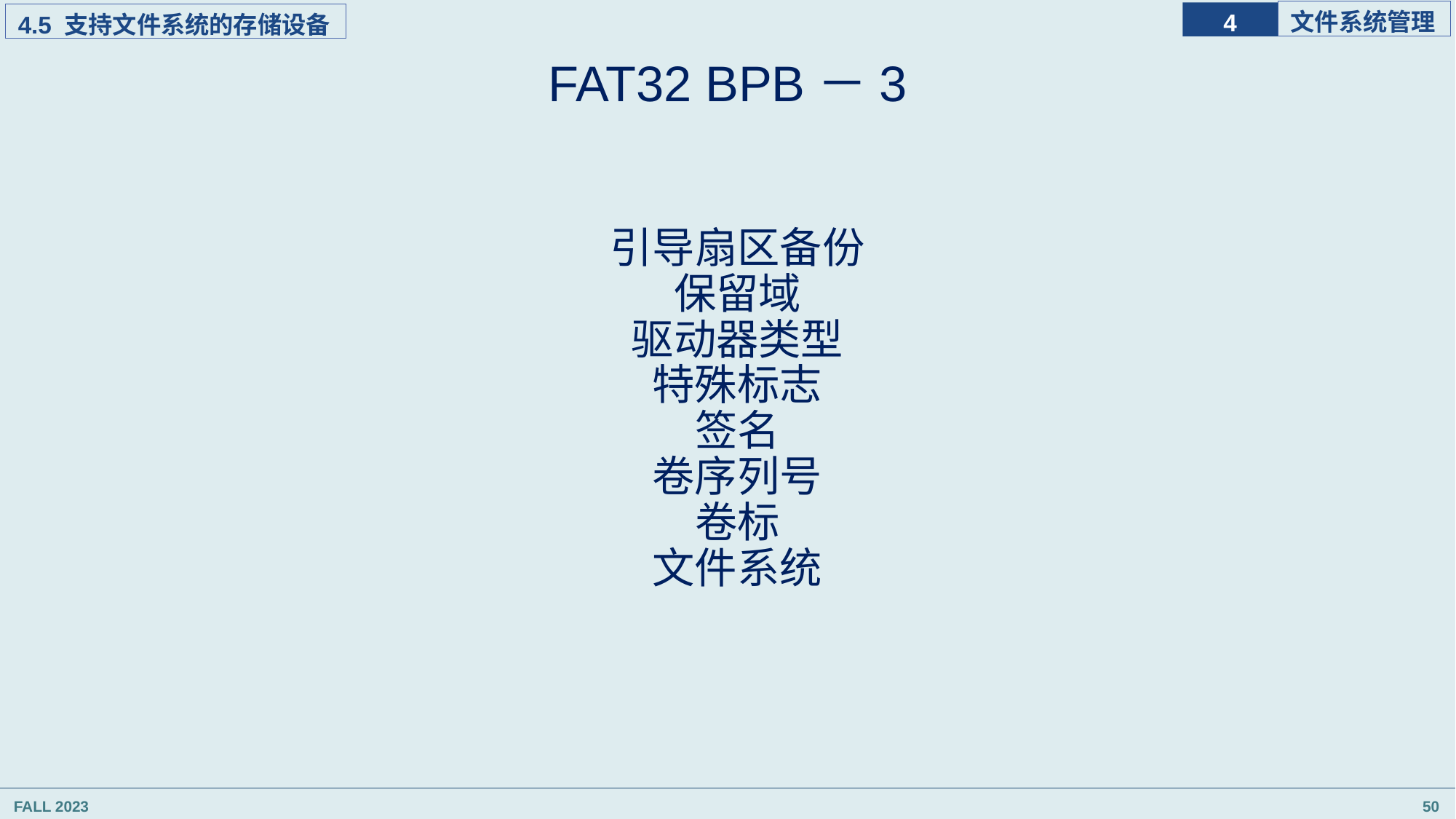

FAT32 BPB－3
 引导扇区备份
 保留域
 驱动器类型
 特殊标志
 签名
 卷序列号
 卷标
 文件系统